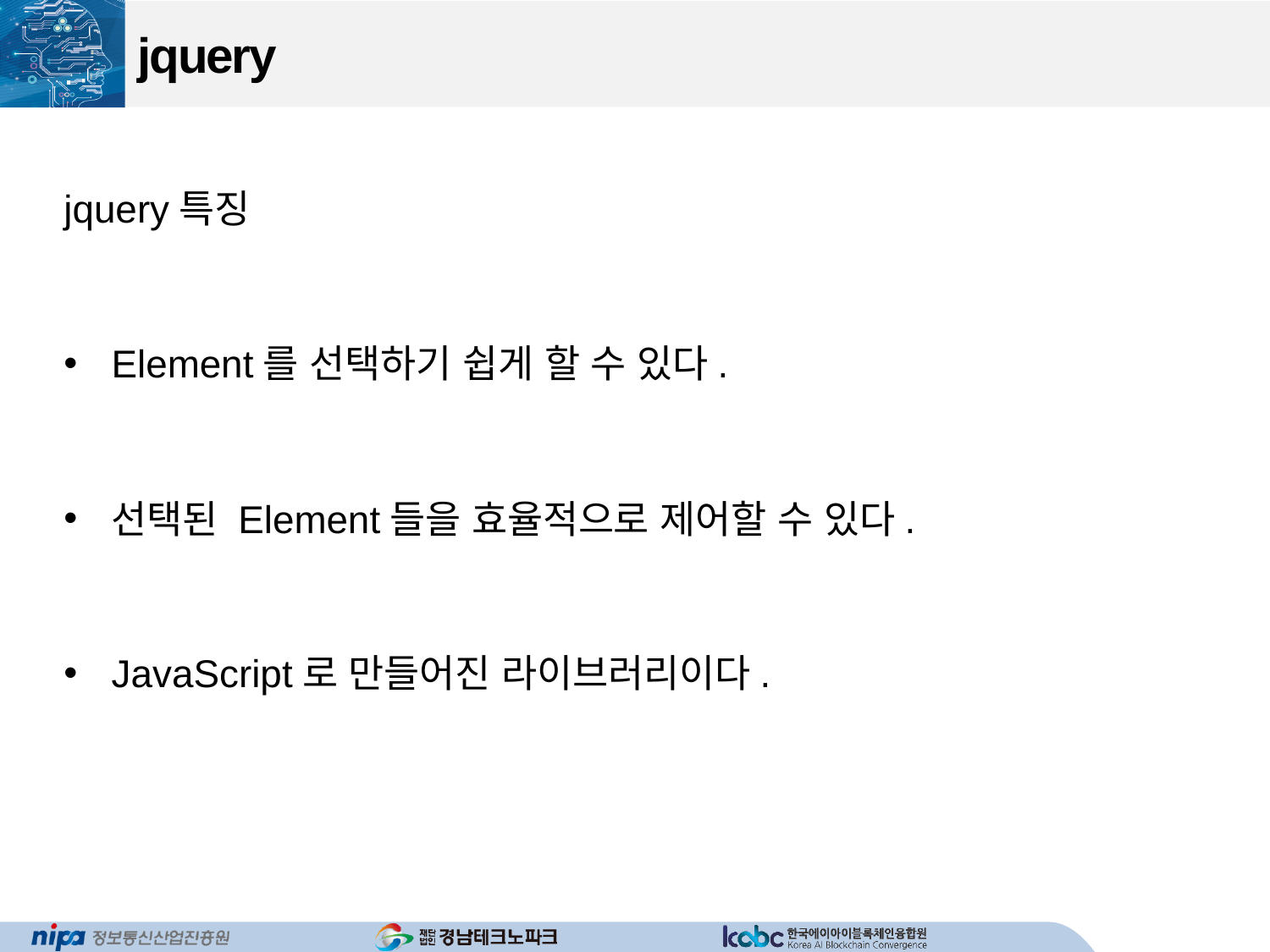

# jquery
jquery특징

Element를 선택하기 쉽게 할 수 있다.

선택된 Element들을 효율적으로 제어할 수 있다.

JavaScript로 만들어진 라이브러리이다.